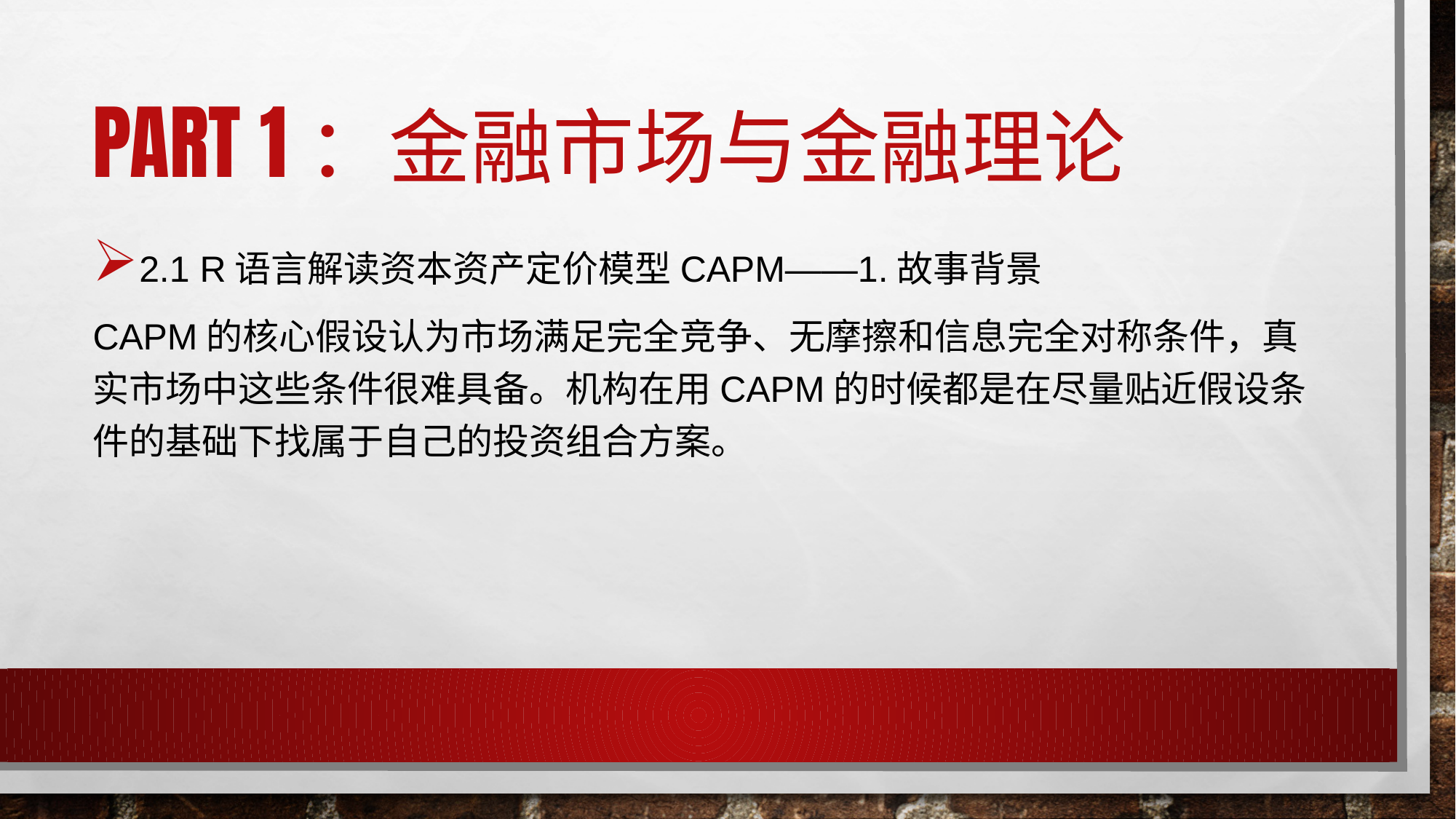

# Part 1：金融市场与金融理论
2.1 R语言解读资本资产定价模型CAPM——1.故事背景
CAPM的核心假设认为市场满足完全竞争、无摩擦和信息完全对称条件，真实市场中这些条件很难具备。机构在用CAPM的时候都是在尽量贴近假设条件的基础下找属于自己的投资组合方案。